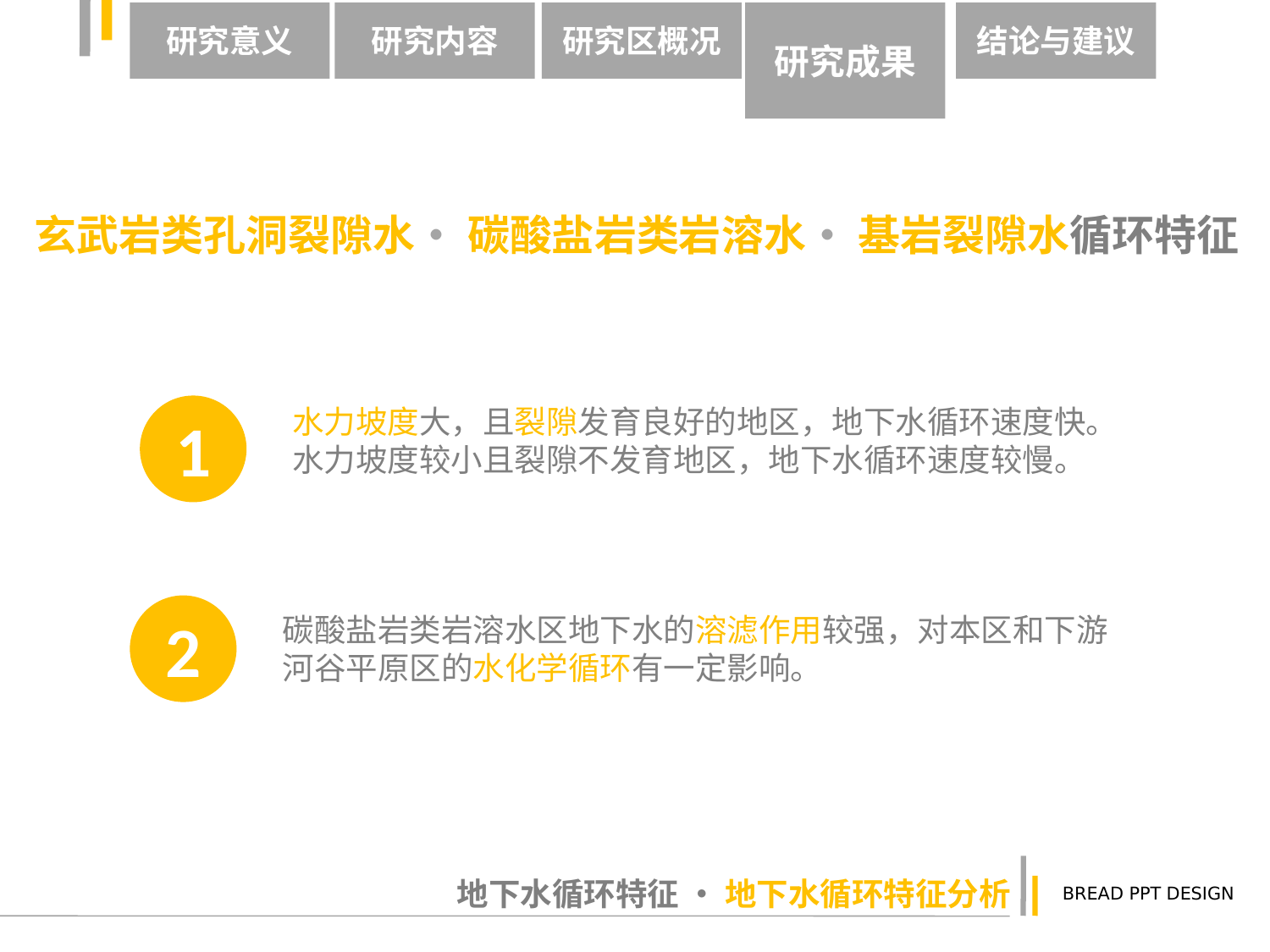

研究意义
研究内容
研究区概况
研究成果
结论与建议
# 玄武岩类孔洞裂隙水• 碳酸盐岩类岩溶水• 基岩裂隙水循环特征
1
水力坡度大，且裂隙发育良好的地区，地下水循环速度快。水力坡度较小且裂隙不发育地区，地下水循环速度较慢。
2
碳酸盐岩类岩溶水区地下水的溶滤作用较强，对本区和下游河谷平原区的水化学循环有一定影响。
地下水循环特征 • 地下水循环特征分析